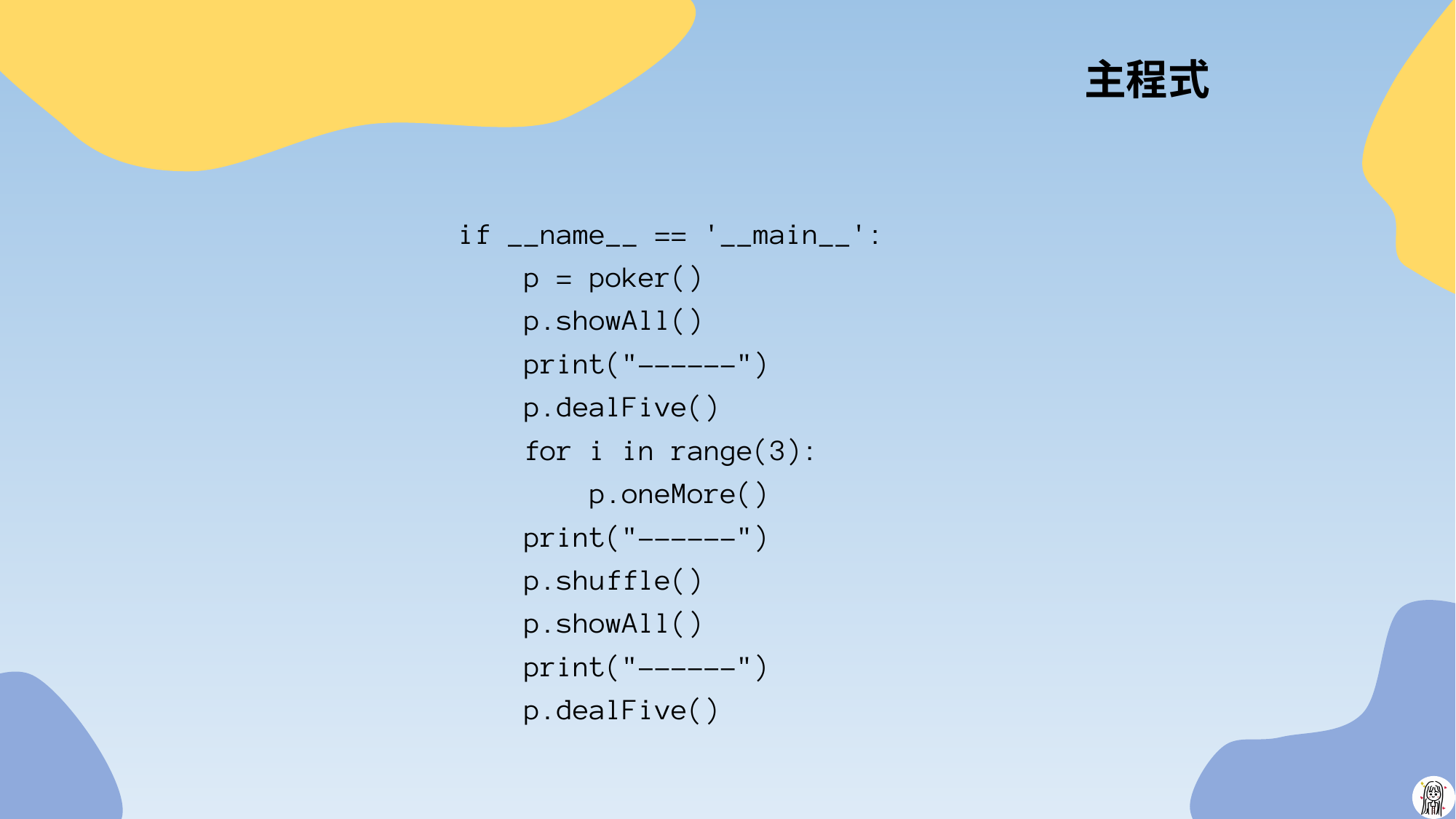

# 主程式
if __name__ == '__main__':
    p = poker()
    p.showAll()
    print("------")
    p.dealFive()
    for i in range(3):
        p.oneMore()
    print("------")
    p.shuffle()
    p.showAll()
    print("------")
    p.dealFive()
40